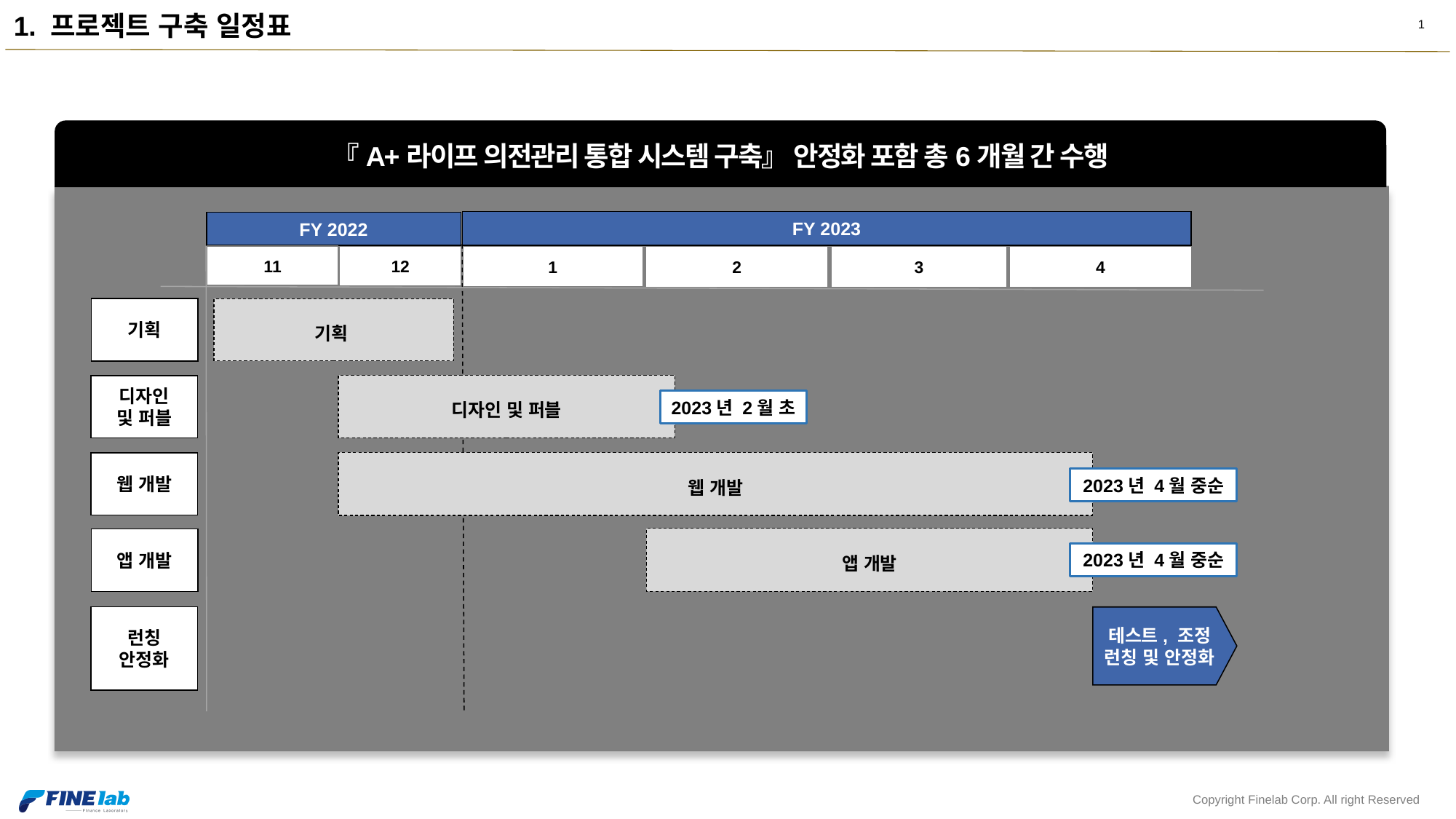

1. 프로젝트 구축 일정표
『A+라이프 의전관리 통합 시스템 구축』 안정화 포함 총6개월 간 수행

FY 2023
FY 2022
11
12
1
2
3
4
기획
기획
디자인 및 퍼블
디자인
및 퍼블
2023년 2월 초
웹 개발
웹 개발
2023년 4월 중순
앱 개발
앱 개발
2023년 4월 중순
런칭
안정화
테스트, 조정
런칭 및 안정화